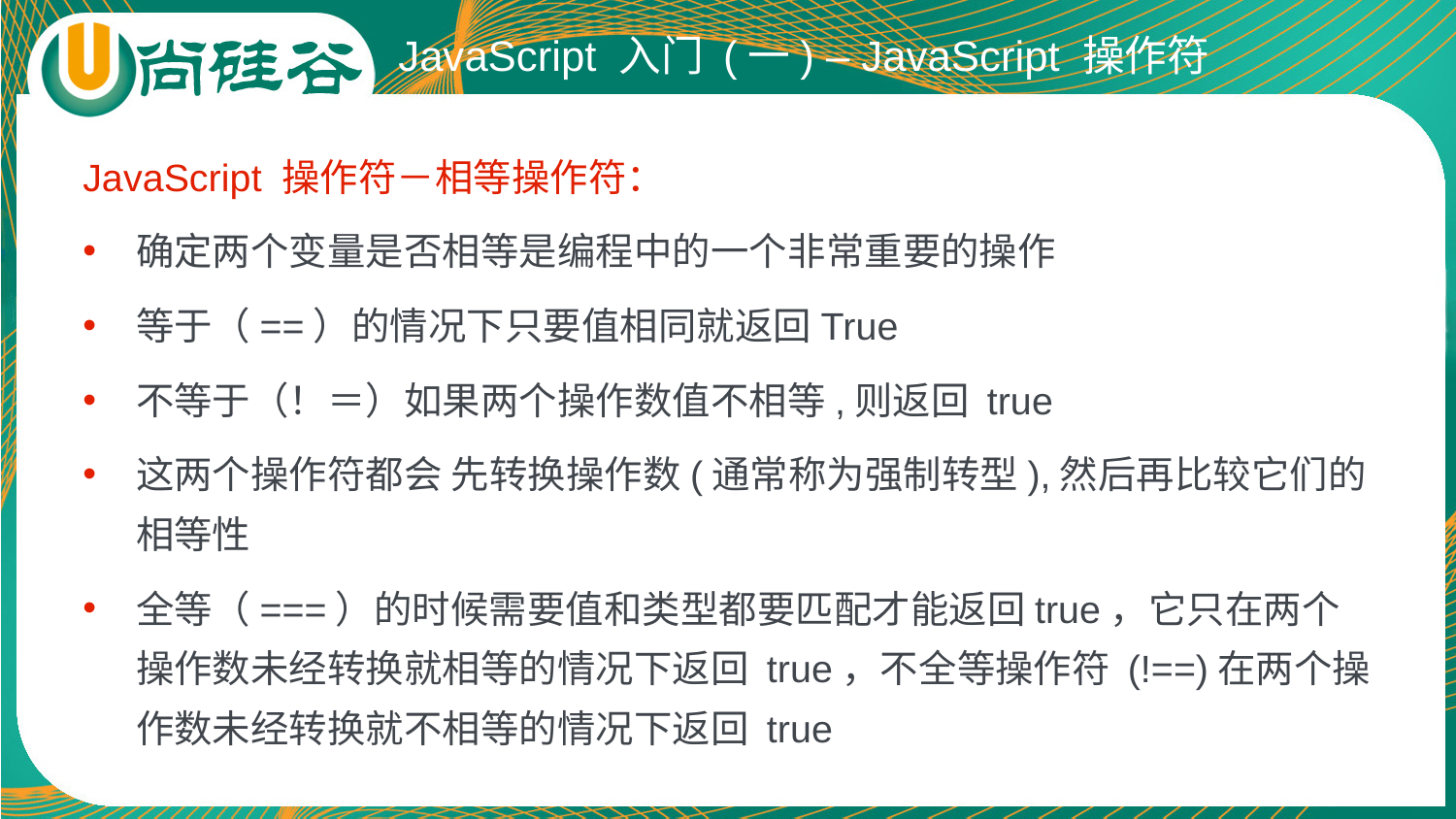

# JavaScript 入门 (一) – JavaScript 操作符
JavaScript 操作符－相等操作符：
确定两个变量是否相等是编程中的一个非常重要的操作
等于（==）的情况下只要值相同就返回True
不等于（！＝）如果两个操作数值不相等,则返回 true
这两个操作符都会 先转换操作数(通常称为强制转型),然后再比较它们的相等性
全等（===）的时候需要值和类型都要匹配才能返回true，它只在两个操作数未经转换就相等的情况下返回 true，不全等操作符 (!==)在两个操作数未经转换就不相等的情况下返回 true